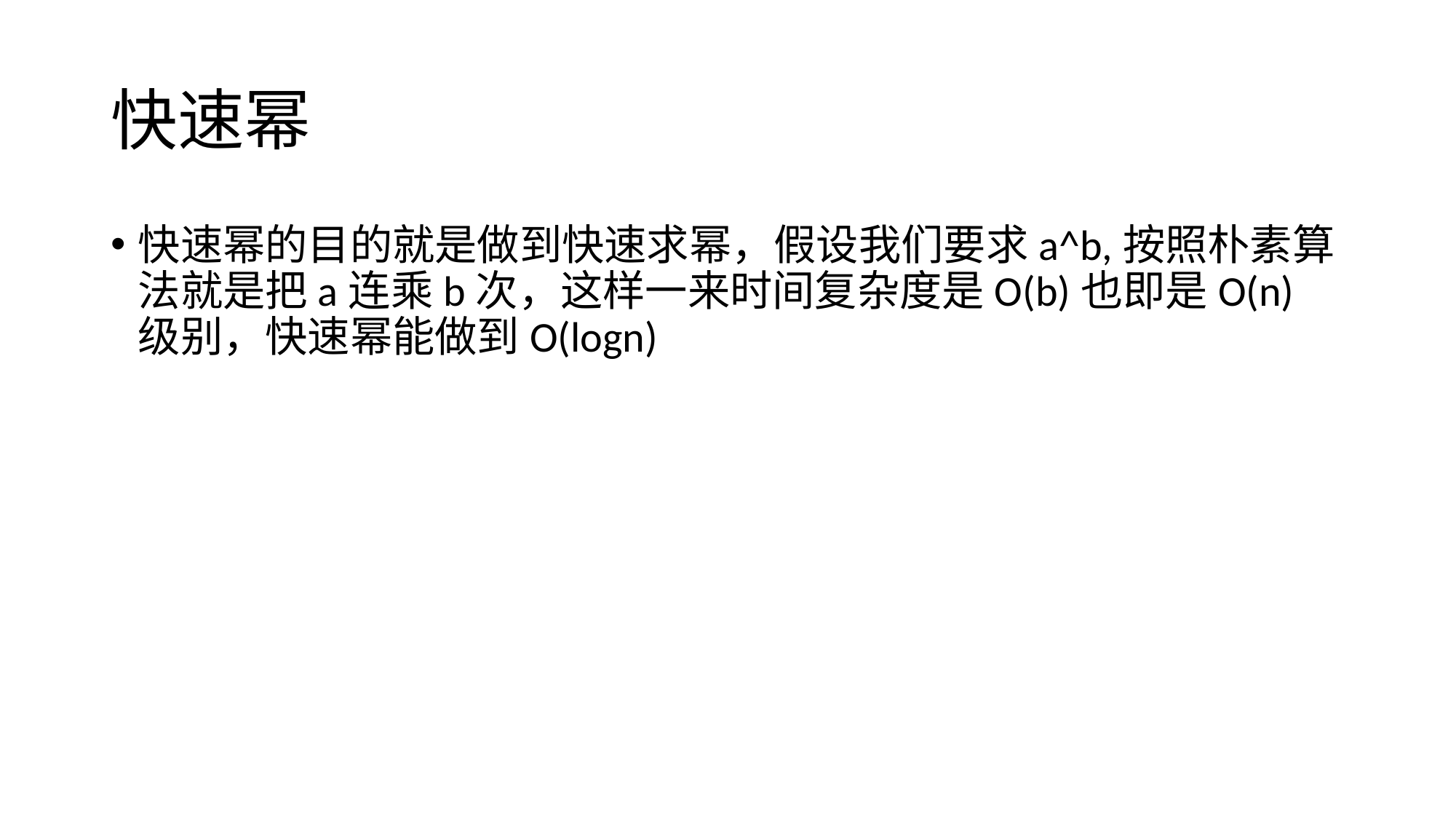

# 快速幂
快速幂的目的就是做到快速求幂，假设我们要求a^b,按照朴素算法就是把a连乘b次，这样一来时间复杂度是O(b)也即是O(n)级别，快速幂能做到O(logn)